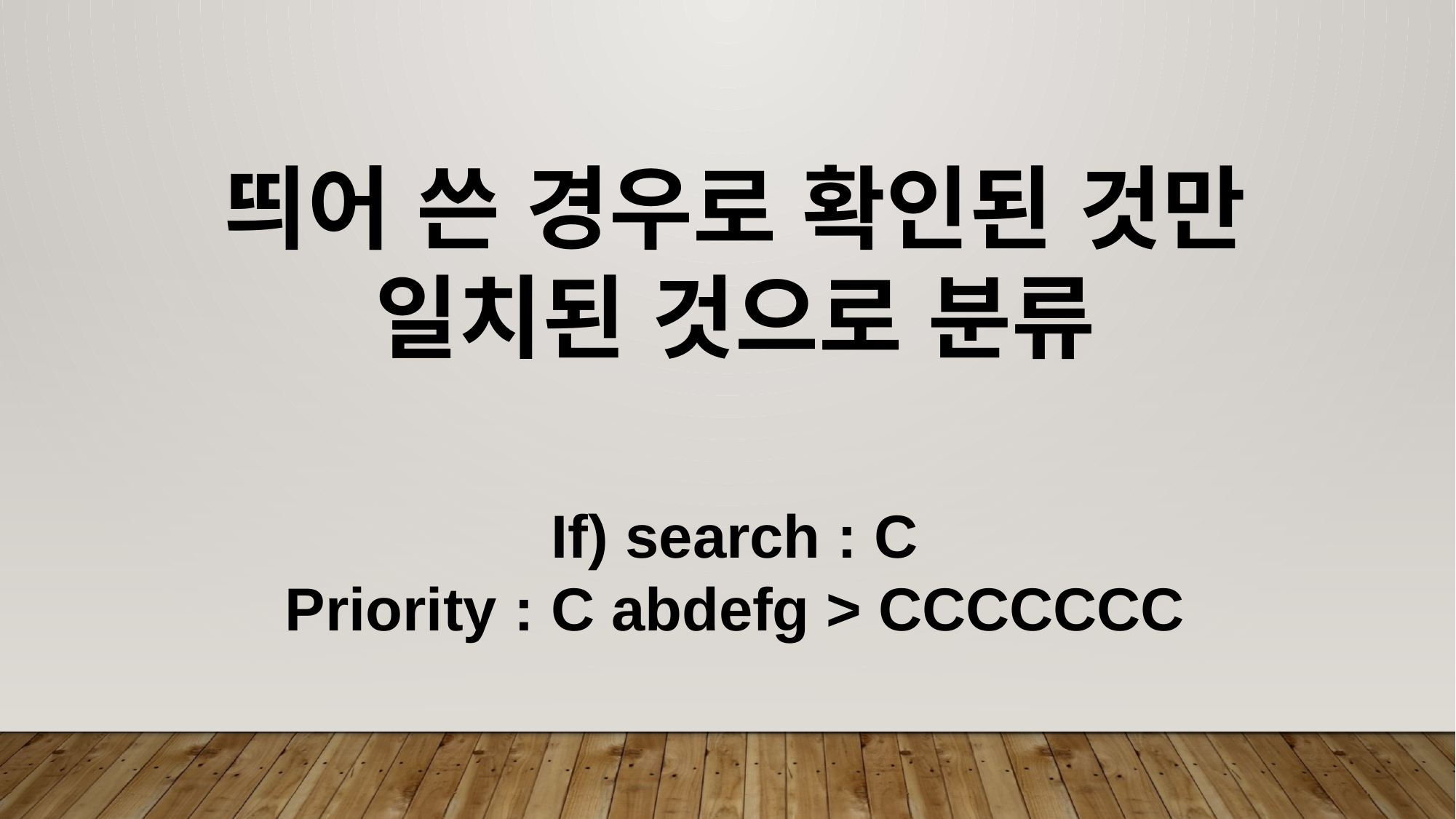

띄어 쓴 경우로 확인된 것만 일치된 것으로 분류
If) search : C
Priority : C abdefg > CCCCCCC